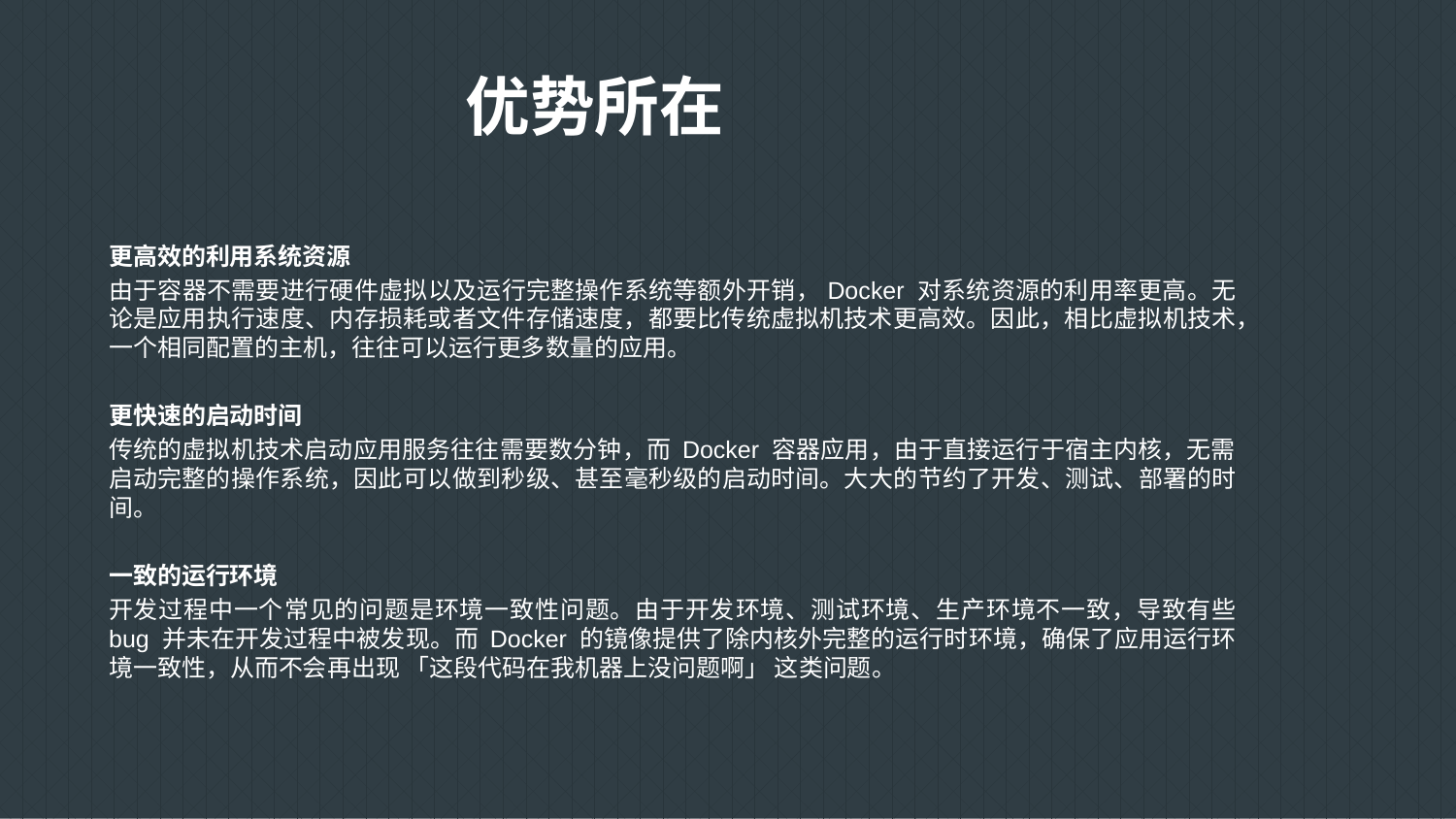

优势所在
更高效的利用系统资源
由于容器不需要进行硬件虚拟以及运行完整操作系统等额外开销，Docker 对系统资源的利用率更高。无论是应用执行速度、内存损耗或者文件存储速度，都要比传统虚拟机技术更高效。因此，相比虚拟机技术，一个相同配置的主机，往往可以运行更多数量的应用。

更快速的启动时间
传统的虚拟机技术启动应用服务往往需要数分钟，而 Docker 容器应用，由于直接运行于宿主内核，无需启动完整的操作系统，因此可以做到秒级、甚至毫秒级的启动时间。大大的节约了开发、测试、部署的时间。

一致的运行环境
开发过程中一个常见的问题是环境一致性问题。由于开发环境、测试环境、生产环境不一致，导致有些 bug 并未在开发过程中被发现。而 Docker 的镜像提供了除内核外完整的运行时环境，确保了应用运行环境一致性，从而不会再出现 「这段代码在我机器上没问题啊」 这类问题。